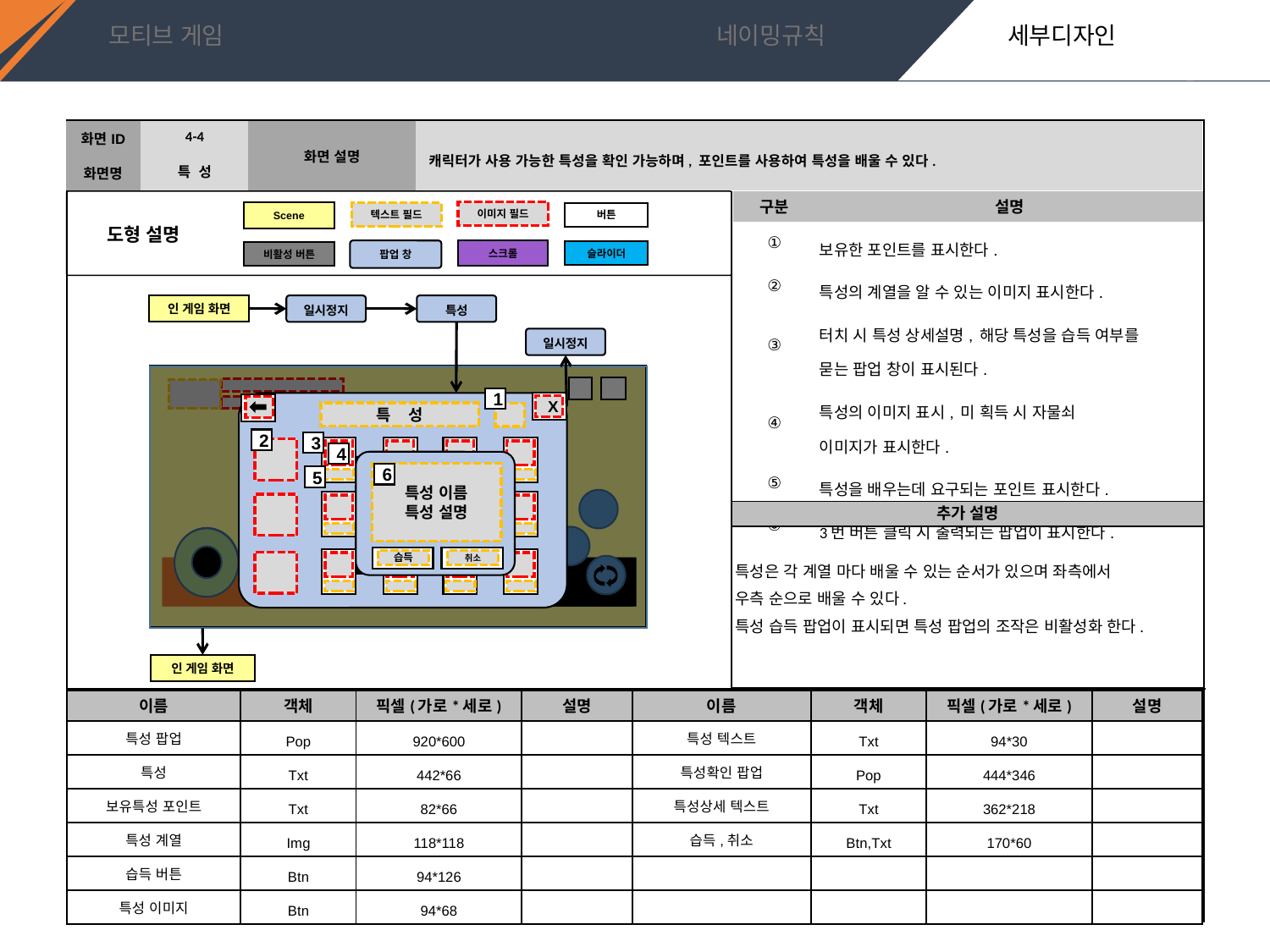

4-4
캐릭터가 사용 가능한 특성을 확인 가능하며, 포인트를 사용하여 특성을 배울 수 있다.
특  성
| 구분 | 설명 |
| --- | --- |
| ① | 보유한 포인트를 표시한다. |
| ② | 특성의 계열을 알 수 있는 이미지 표시한다. |
| ③ | 터치 시 특성 상세설명, 해당 특성을 습득 여부를 묻는 팝업 창이 표시된다. |
| ④ | 특성의 이미지 표시, 미 획득 시 자물쇠 이미지가 표시한다. |
| ⑤ | 특성을 배우는데 요구되는 포인트 표시한다. |
| ⑥ | 3번 버튼 클릭 시 출력되는 팝업이 표시한다. |
인 게임 화면
일시정지
특성
일시정지

1

X
특    성

2
3

4

특성 이름
특성 설명

습득
취소

6
5

| 추가 설명 |
| --- |
| 특성은 각 계열 마다 배울 수 있는 순서가 있으며 좌측에서 우측 순으로 배울 수 있다. 특성 습득 팝업이 표시되면 특성 팝업의 조작은 비활성화 한다. |

인 게임 화면
| 이름 | 객체 | 픽셀(가로\*세로) | 설명 | 이름 | 객체 | 픽셀(가로\*세로) | 설명 |
| --- | --- | --- | --- | --- | --- | --- | --- |
| 특성 팝업 | Pop | 920\*600 |  | 특성 텍스트 | Txt | 94\*30 |  |
| 특성 | Txt | 442\*66 |  | 특성확인 팝업 | Pop | 444\*346 |  |
| 보유특성 포인트 | Txt | 82\*66 |  | 특성상세 텍스트 | Txt | 362\*218 |  |
| 특성 계열 | Img | 118\*118 |  | 습득,취소 | Btn,Txt | 170\*60 |  |
| 습득 버튼 | Btn | 94\*126 |  |  |  |  |  |
| 특성 이미지 | Btn | 94\*68 |  |  |  |  |  |